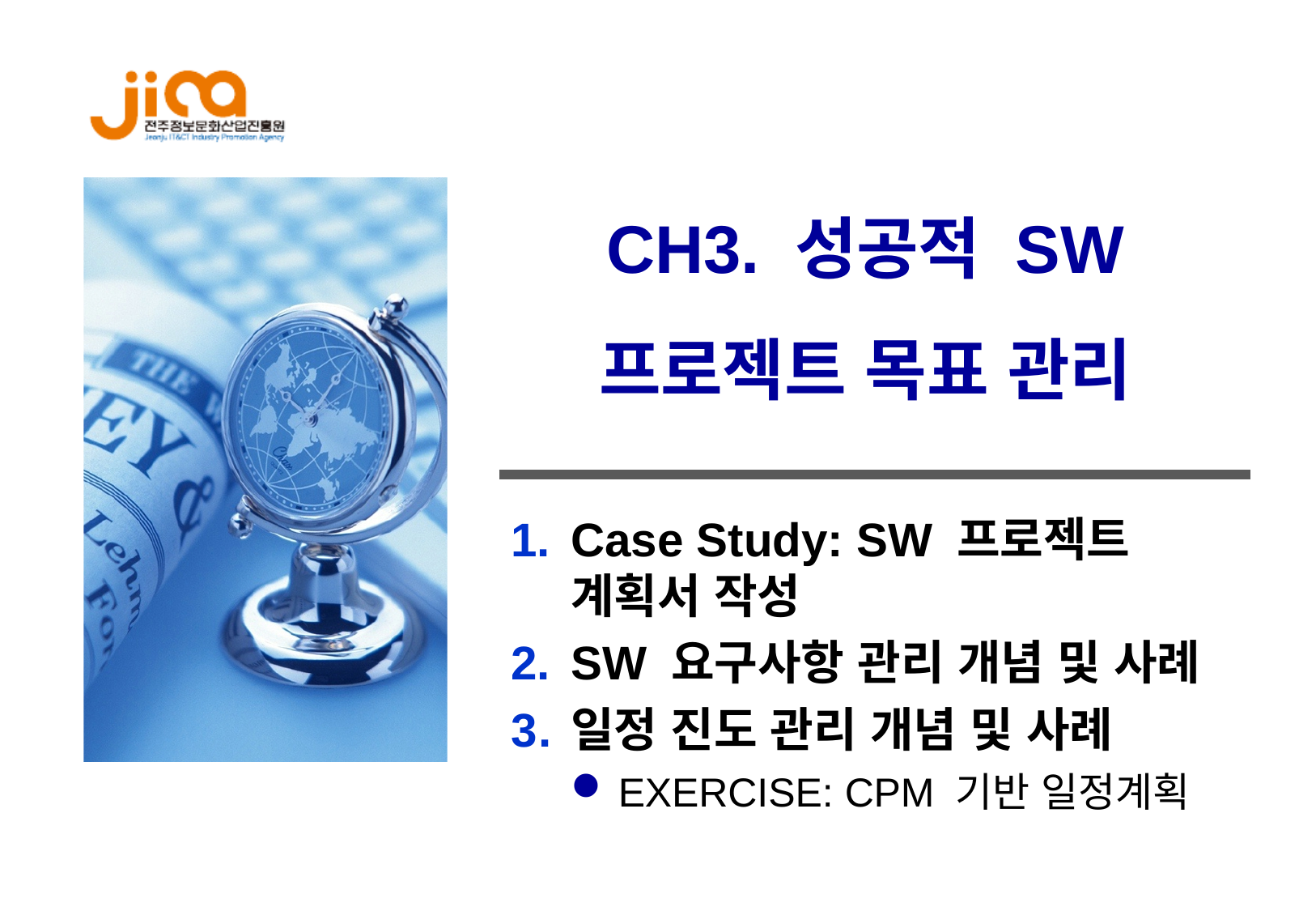

# CH3. 성공적 SW 프로젝트 목표 관리
Case Study: SW 프로젝트
계획서 작성
SW 요구사항 관리 개념 및 사례
일정 진도 관리 개념 및 사례
EXERCISE: CPM 기반 일정계획